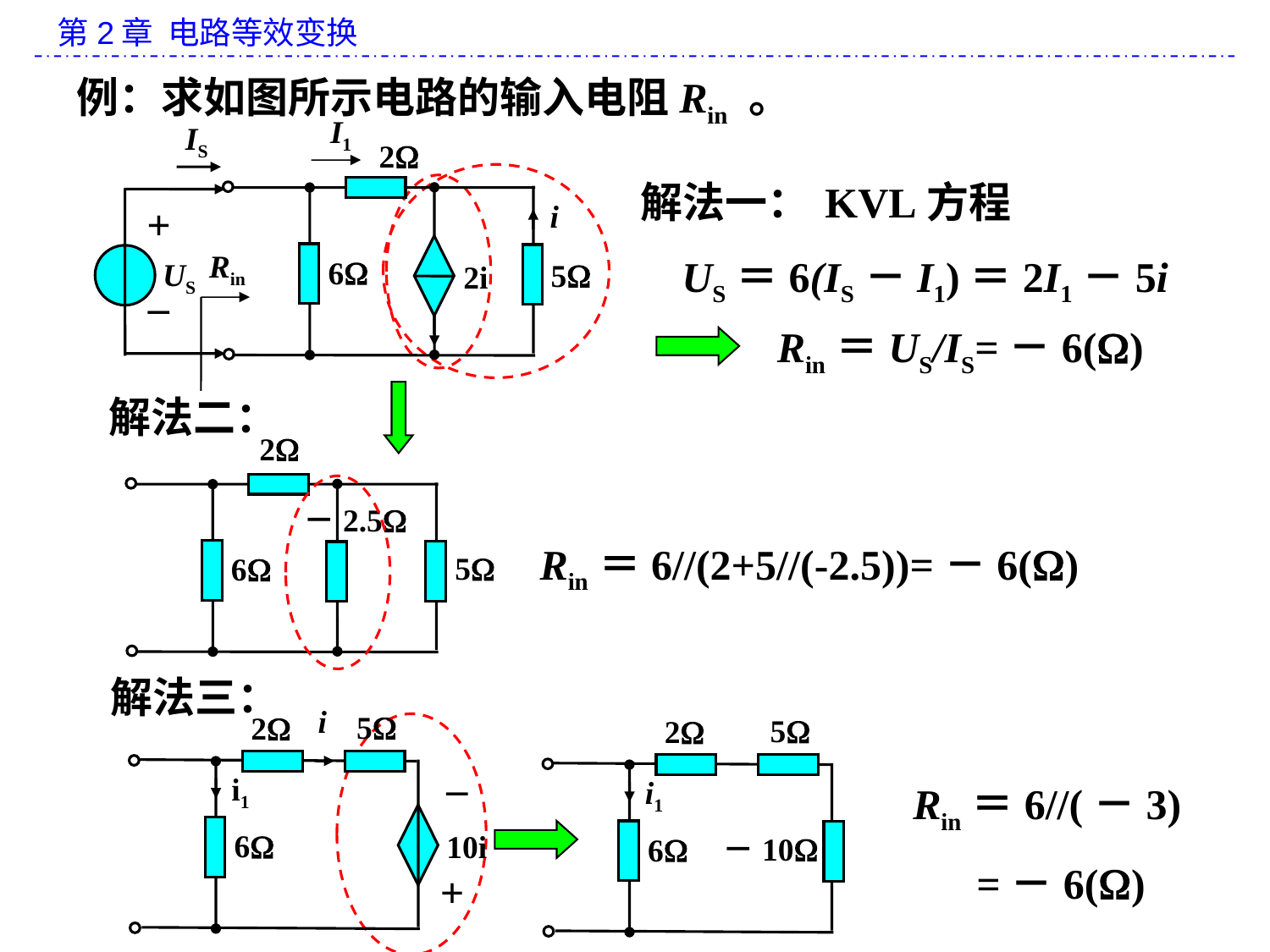

例：求如图所示电路的输入电阻Rin 。
I1

IS

+

US
_

2Ω

i

6Ω
5Ω
2i

解法一：
KVL方程

Rin
US＝6(IS－I1)＝2I1－5i

Rin＝US/IS=－6(Ω)

解法二：

2Ω

－2.5Ω
5Ω
6Ω

Rin＝6//(2+5//(-2.5))=－6(Ω)
解法三：
i
5Ω
2Ω
_

i1

6Ω
10i

+

5Ω
2Ω

i1

－10Ω
6Ω

Rin＝6//(－3)
      =－6(Ω)